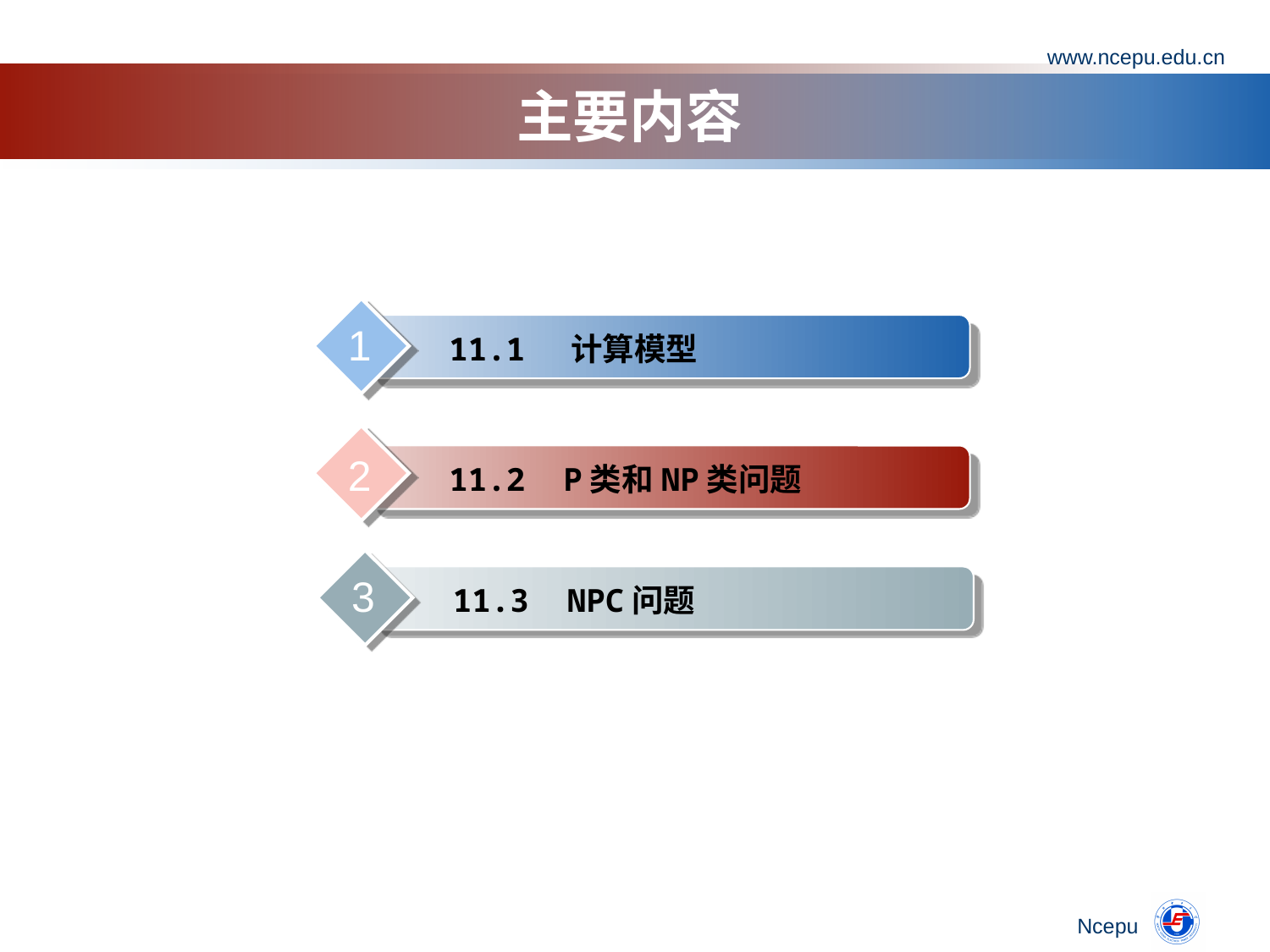

www.ncepu.edu.cn
# 主要内容

1

  11.1  计算模型

2

  11.2  P类和NP类问题

3

  11.3  NPC问题
Ncepu